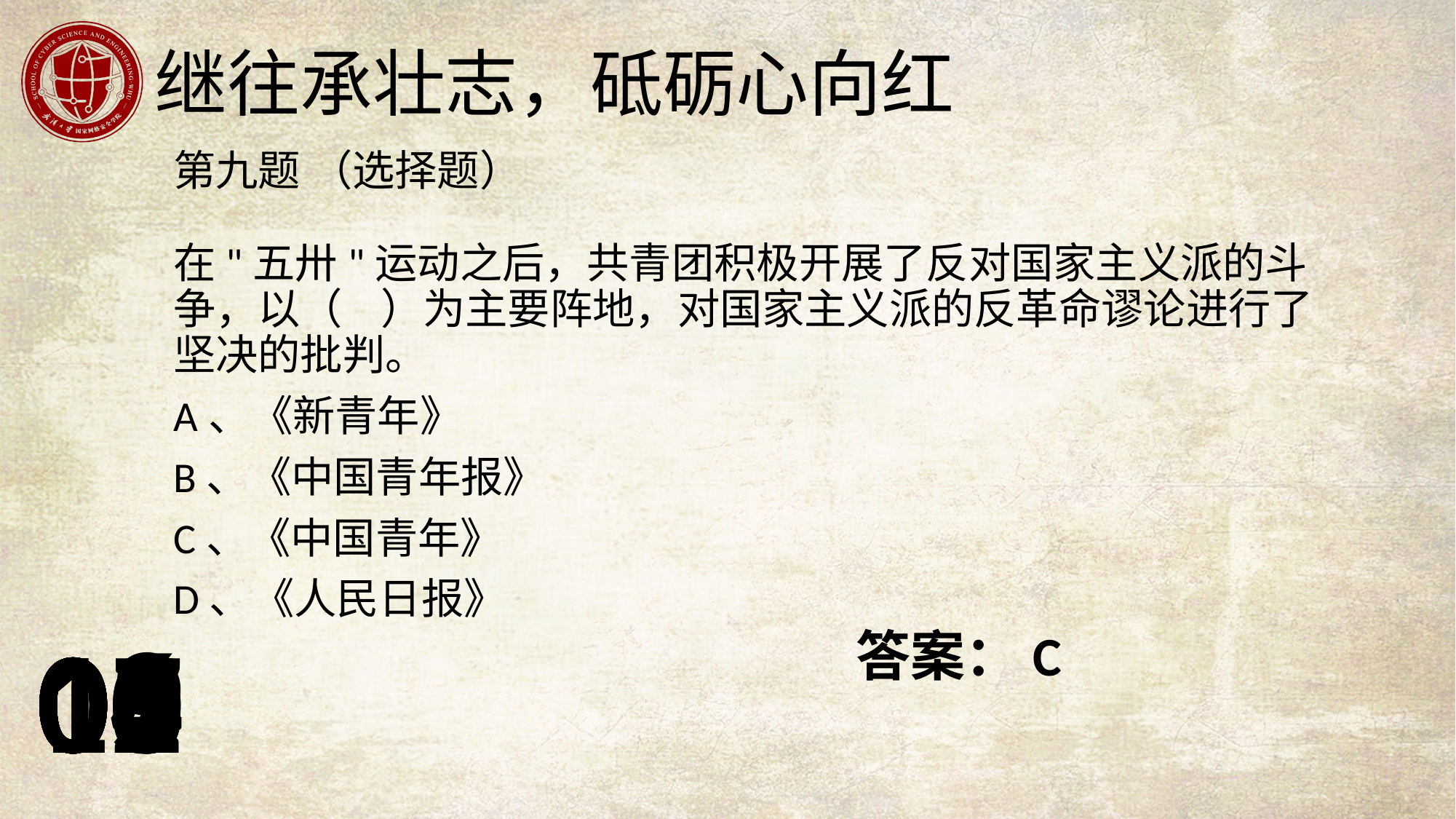

第九题 （选择题）
在"五卅"运动之后，共青团积极开展了反对国家主义派的斗争，以（    ）为主要阵地，对国家主义派的反革命谬论进行了坚决的批判。
A、《新青年》
B、《中国青年报》
C、《中国青年》
D、《人民日报》
答案：C